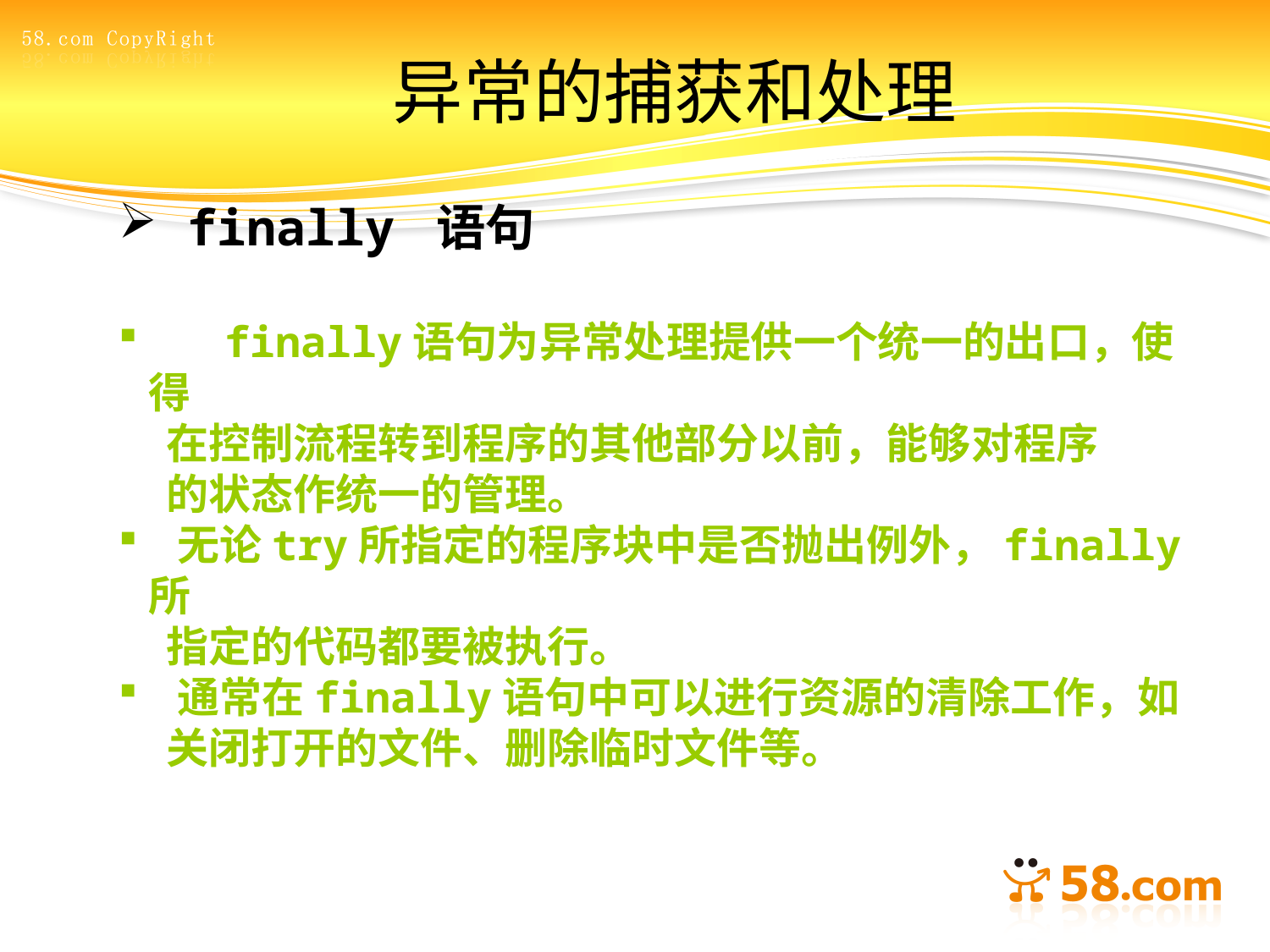

# 异常的捕获和处理
 finally 语句

   finally语句为异常处理提供一个统一的出口，使得
    在控制流程转到程序的其他部分以前，能够对程序
    的状态作统一的管理。
  无论try所指定的程序块中是否抛出例外，finally所
    指定的代码都要被执行。
  通常在finally语句中可以进行资源的清除工作，如
    关闭打开的文件、删除临时文件等。